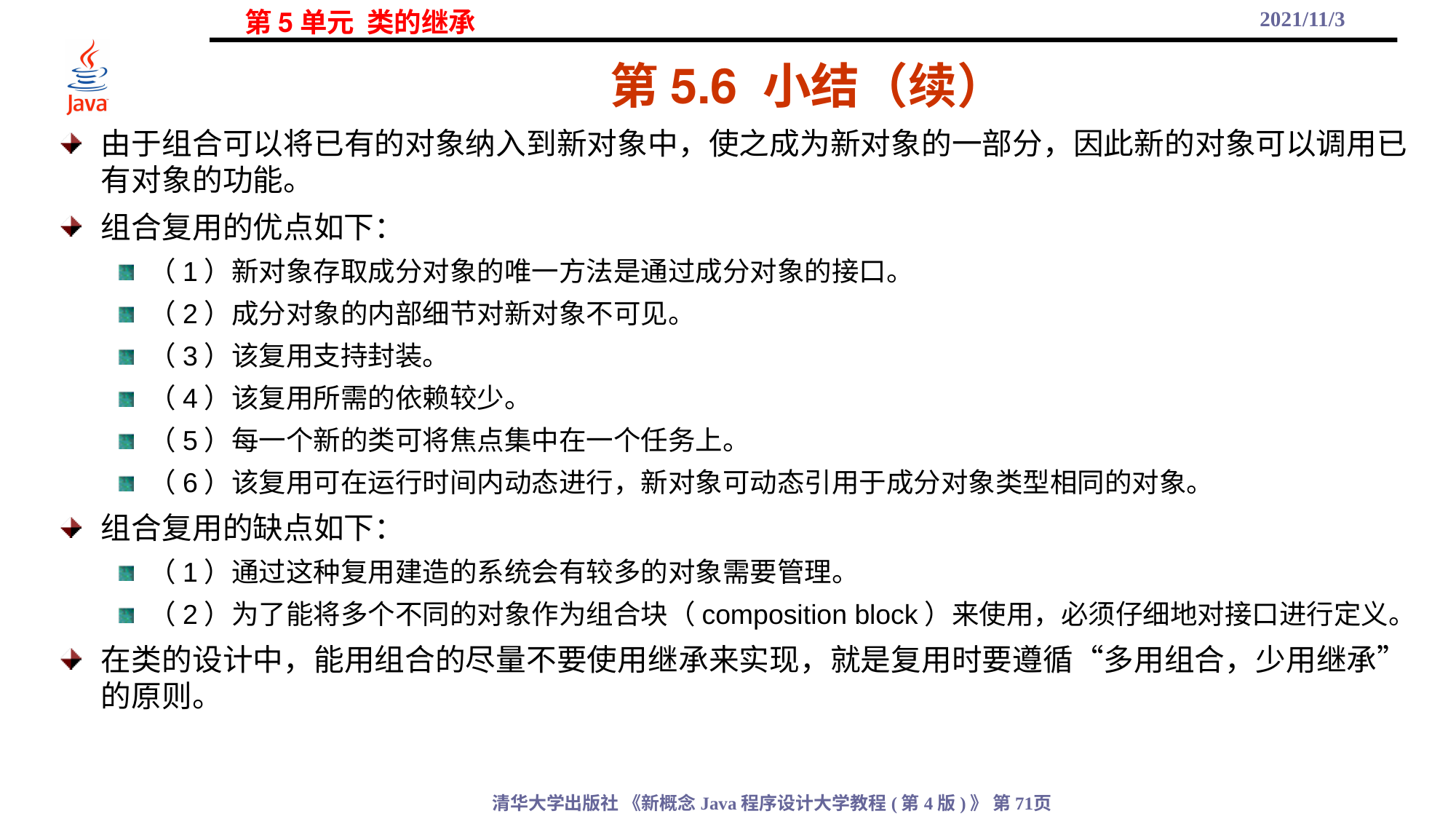

2021/11/3
# 第5.6 小结（续）
由于组合可以将已有的对象纳入到新对象中，使之成为新对象的一部分，因此新的对象可以调用已有对象的功能。
组合复用的优点如下：
（1）新对象存取成分对象的唯一方法是通过成分对象的接口。
（2）成分对象的内部细节对新对象不可见。
（3）该复用支持封装。
（4）该复用所需的依赖较少。
（5）每一个新的类可将焦点集中在一个任务上。
（6）该复用可在运行时间内动态进行，新对象可动态引用于成分对象类型相同的对象。
组合复用的缺点如下：
（1）通过这种复用建造的系统会有较多的对象需要管理。
（2）为了能将多个不同的对象作为组合块（composition block）来使用，必须仔细地对接口进行定义。
在类的设计中，能用组合的尽量不要使用继承来实现，就是复用时要遵循“多用组合，少用继承”的原则。